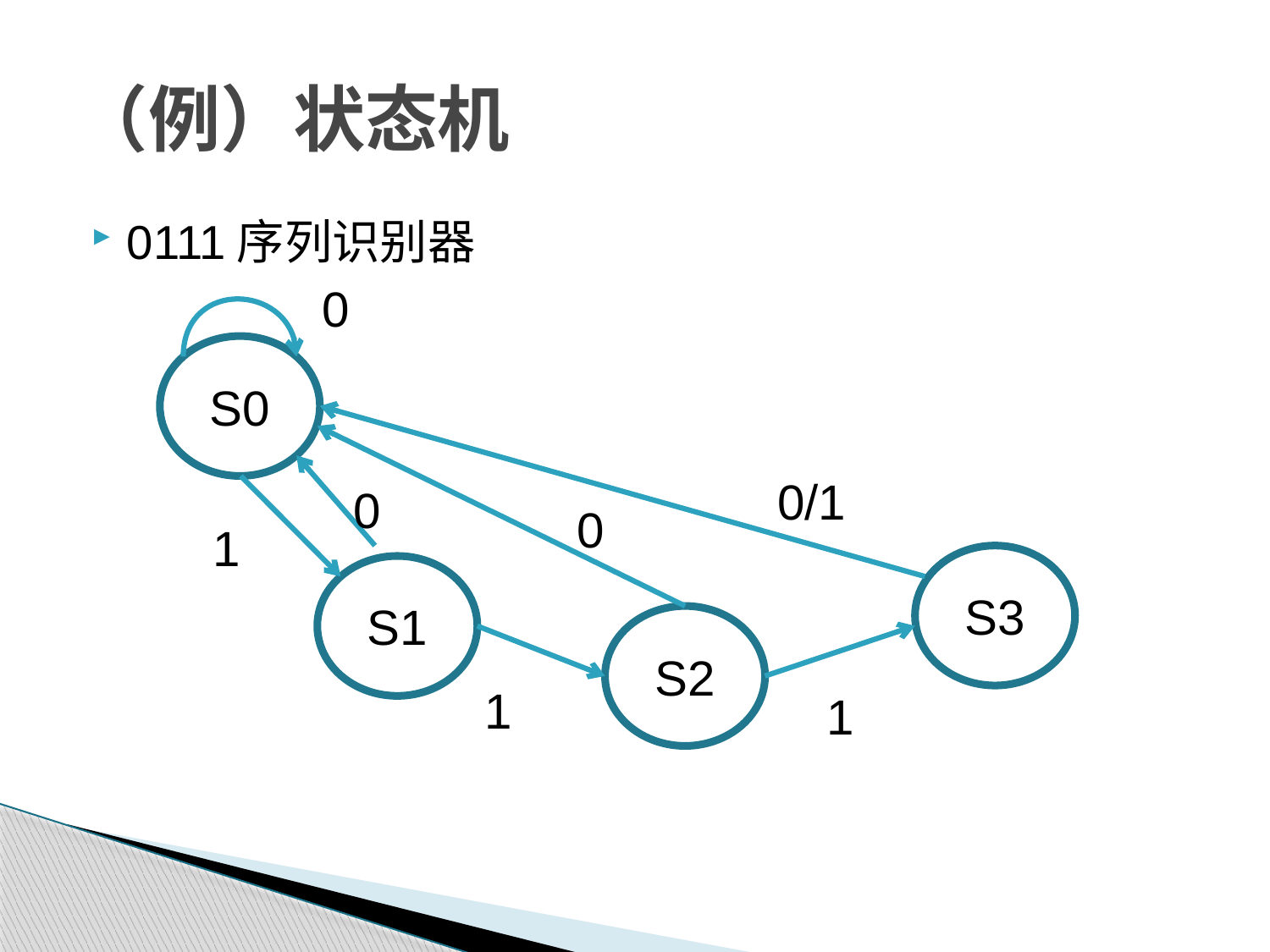

# （例）状态机
0111序列识别器

0
S0
0/1
0
0
1
S3
S1
S2
1
1